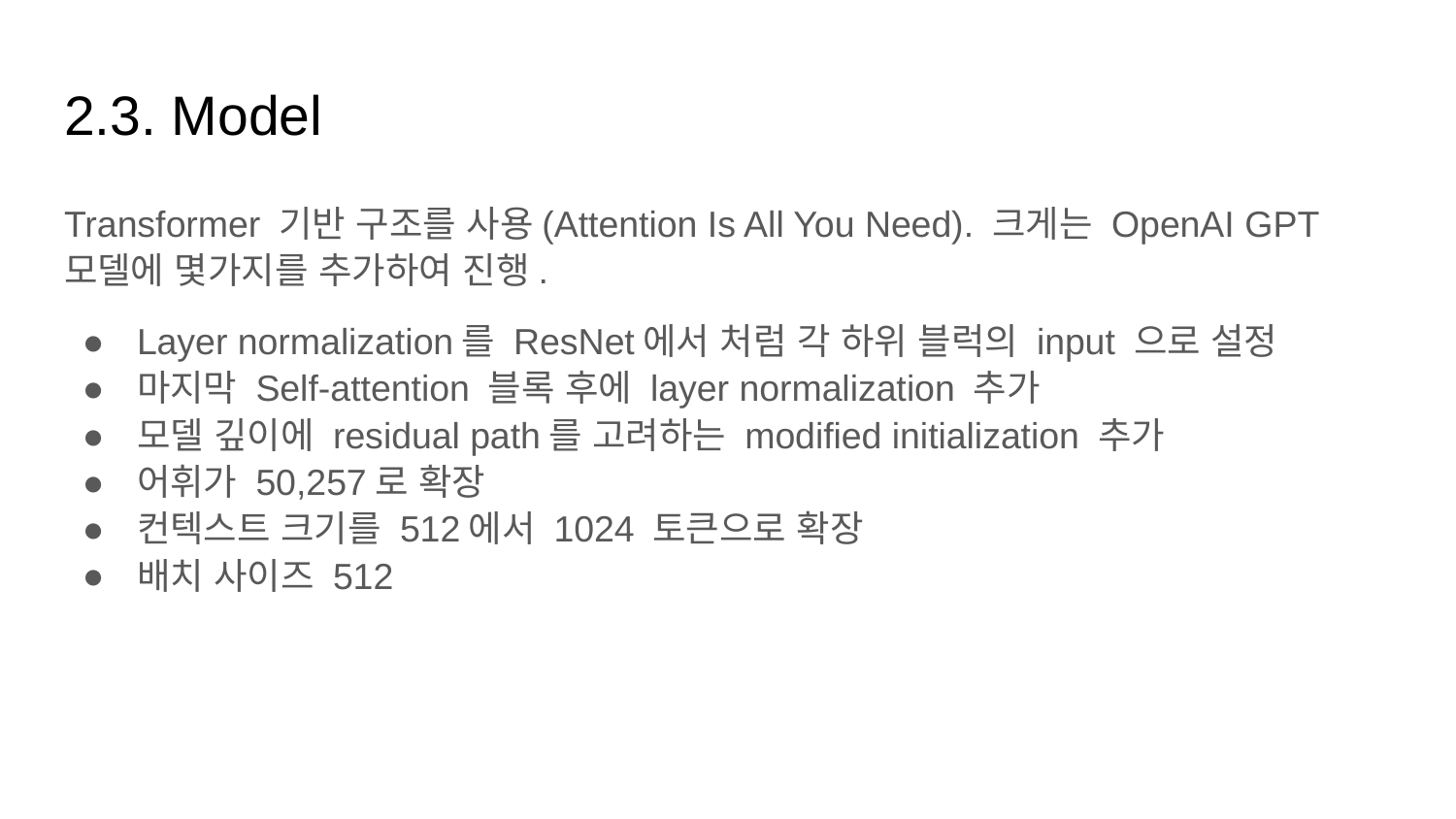

# 2.3. Model
Transformer 기반 구조를 사용(Attention Is All You Need). 크게는 OpenAI GPT 모델에 몇가지를 추가하여 진행.
Layer normalization를 ResNet에서 처럼 각 하위 블럭의 input 으로 설정
마지막 Self-attention 블록 후에 layer normalization 추가
모델 깊이에 residual path를 고려하는 modified initialization 추가
어휘가 50,257로 확장
컨텍스트 크기를 512에서 1024 토큰으로 확장
배치 사이즈 512